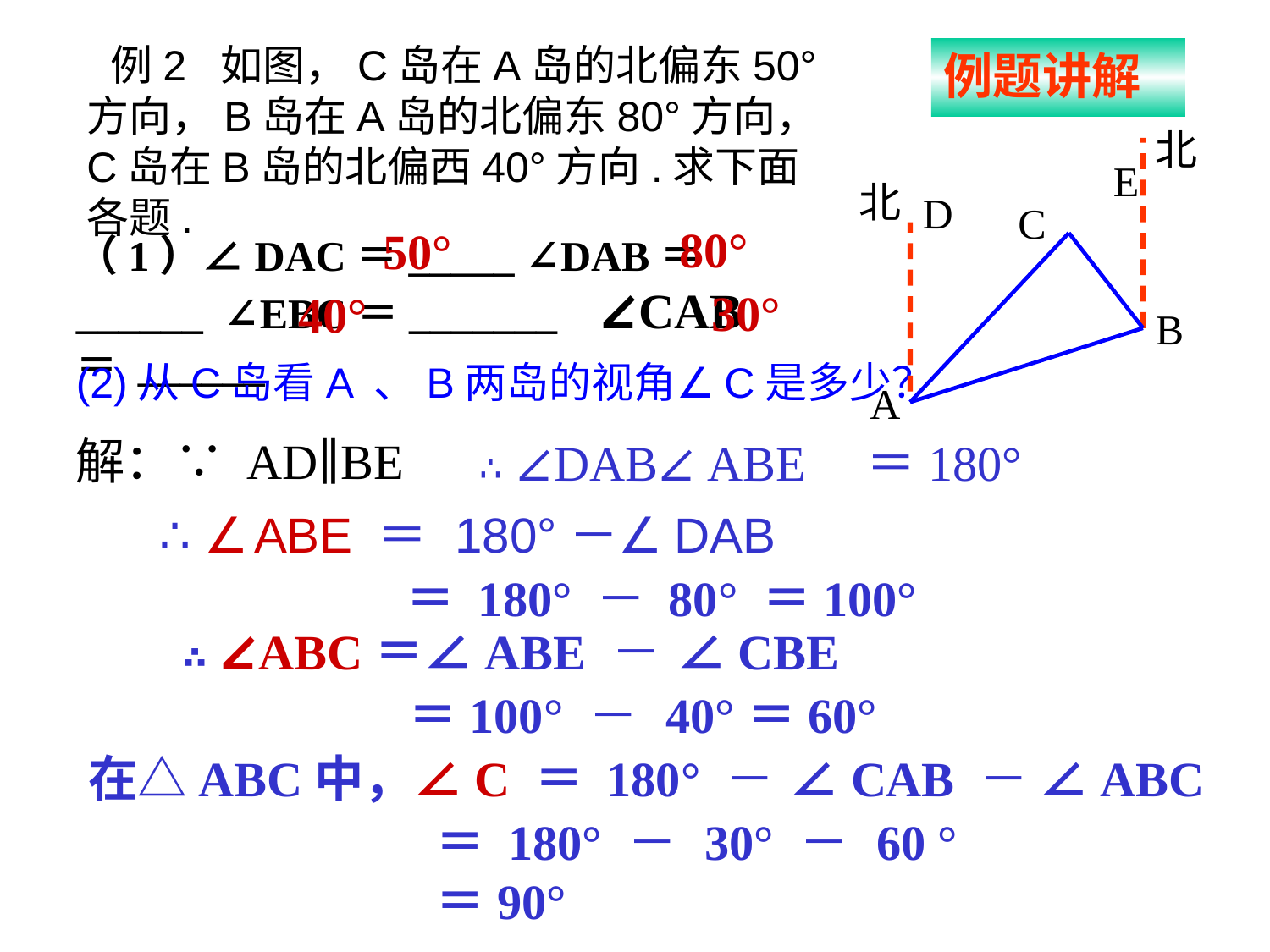

例2  如图，C岛在A岛的北偏东50°方向，B岛在A岛的北偏东80°方向，C岛在B岛的北偏西40°方向.求下面各题.
例题讲解
北

E
北
D
C

B

80°
50°
（1）∠DAC＝_____ ∠DAB＝______  ∠EBC＝_______    ∠CAB ＝ ______
30°
40°
(2)从C岛看A 、B两岛的视角∠C是多少？
A
解：∵ AD∥BE
∴ ∠DAB﹢∠ABE＝180°

   ∴ ∠ABE ＝ 180°－∠DAB

 ＝ 180° － 80° ＝100°
∴ ∠ABC＝∠ABE － ∠CBE
＝100° － 40°＝60°
 在△ABC中，∠C ＝ 180° － ∠CAB － ∠ABC
＝ 180° － 30° － 60 °
＝90°